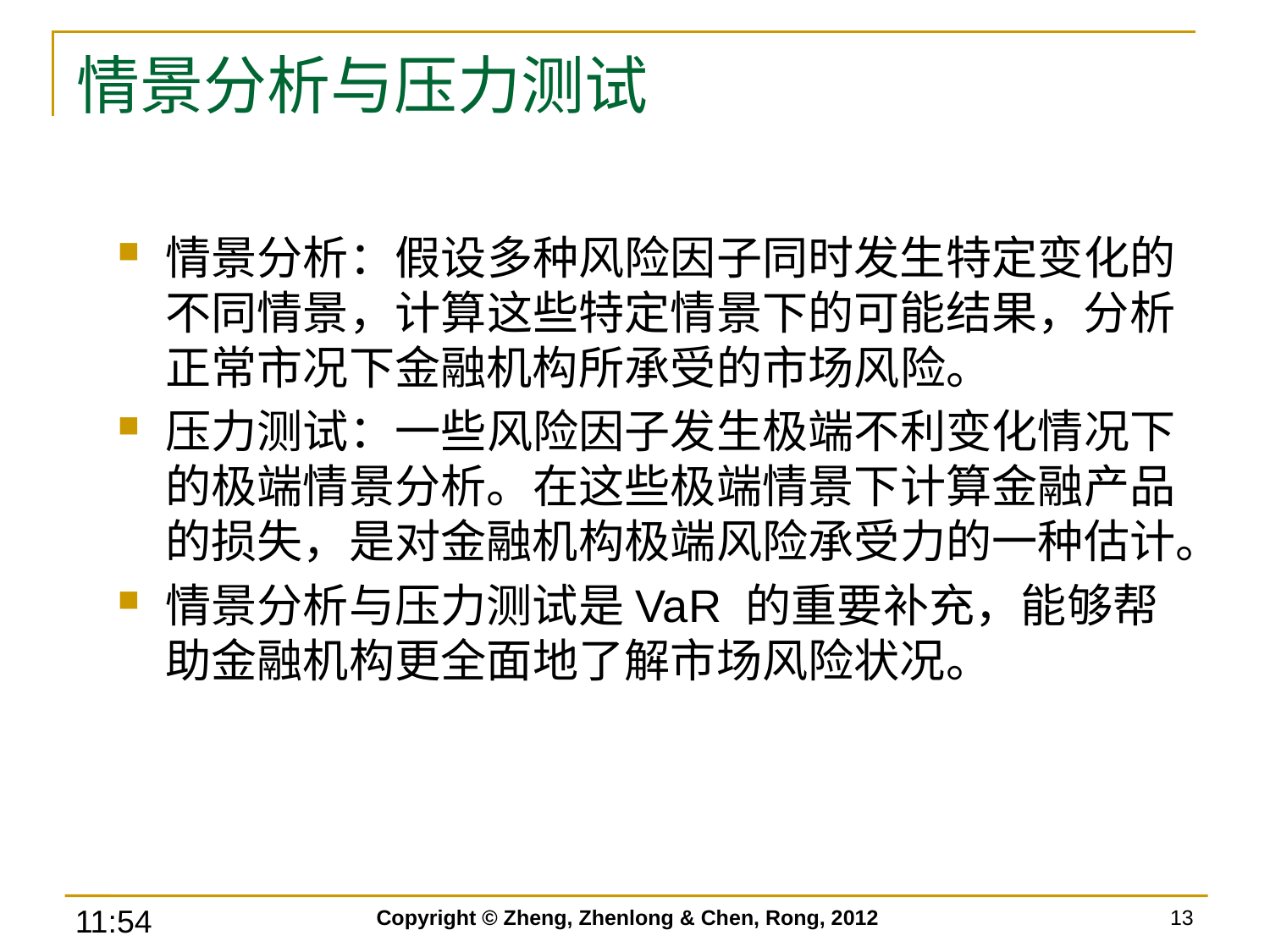

# 情景分析与压力测试
情景分析：假设多种风险因子同时发生特定变化的不同情景，计算这些特定情景下的可能结果，分析正常市况下金融机构所承受的市场风险。
压力测试：一些风险因子发生极端不利变化情况下的极端情景分析。在这些极端情景下计算金融产品的损失，是对金融机构极端风险承受力的一种估计。
情景分析与压力测试是VaR 的重要补充，能够帮助金融机构更全面地了解市场风险状况。
Copyright © Zheng, Zhenlong & Chen, Rong, 2012
13